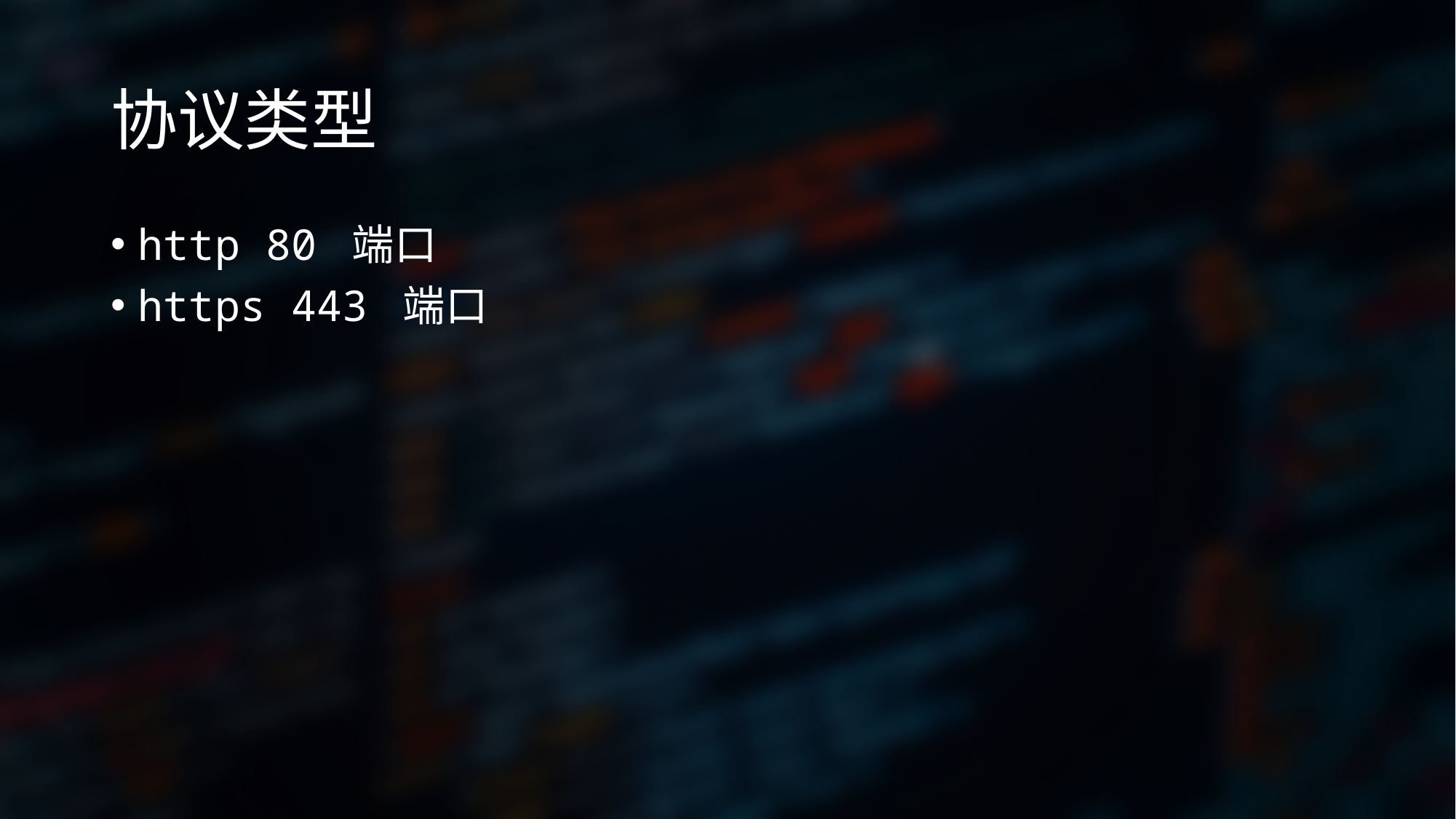

# 协议类型
http 80 端口
https 443 端口